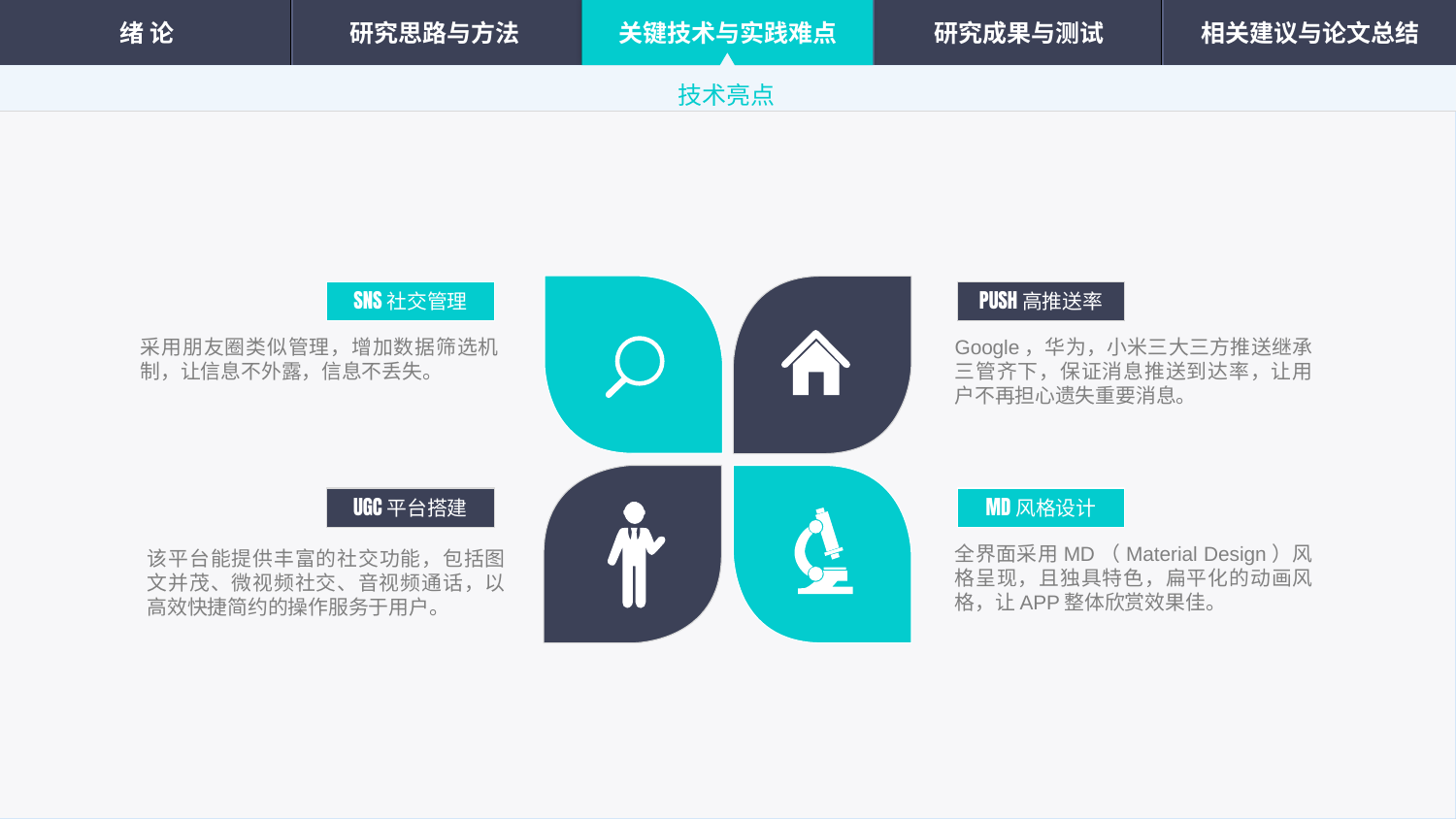

绪 论
研究思路与方法
关键技术与实践难点
研究成果与测试
相关建议与论文总结
技术亮点

SNS社交管理
PUSH高推送率

采用朋友圈类似管理，增加数据筛选机制，让信息不外露，信息不丢失。
Google，华为，小米三大三方推送继承三管齐下，保证消息推送到达率，让用户不再担心遗失重要消息。

UGC平台搭建
MD风格设计

全界面采用MD（Material Design）风格呈现，且独具特色，扁平化的动画风格，让APP整体欣赏效果佳。
该平台能提供丰富的社交功能，包括图文并茂、微视频社交、音视频通话，以高效快捷简约的操作服务于用户。